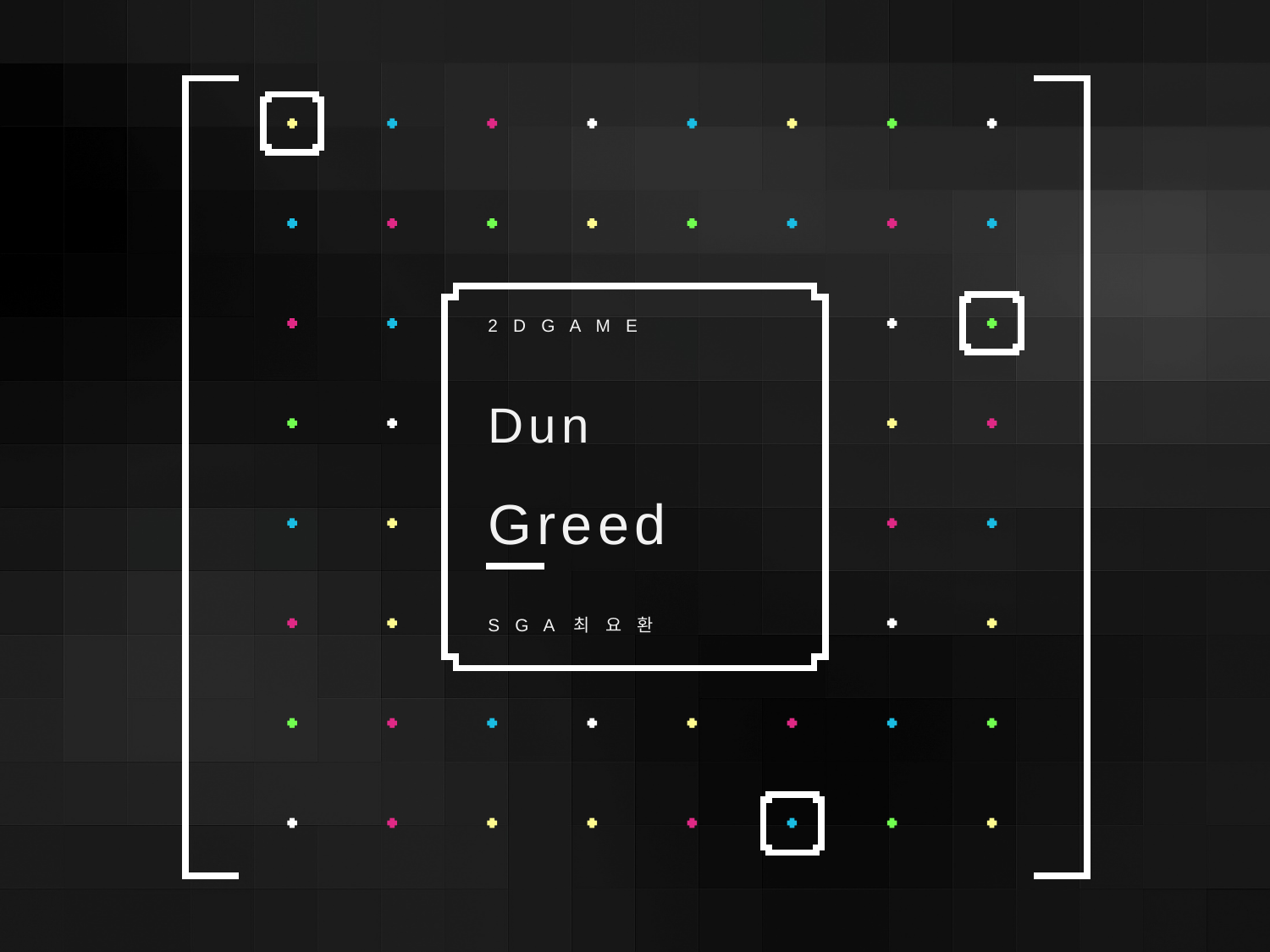

# 2 D G A M E
Dun
Greed
S G A 최 요 환